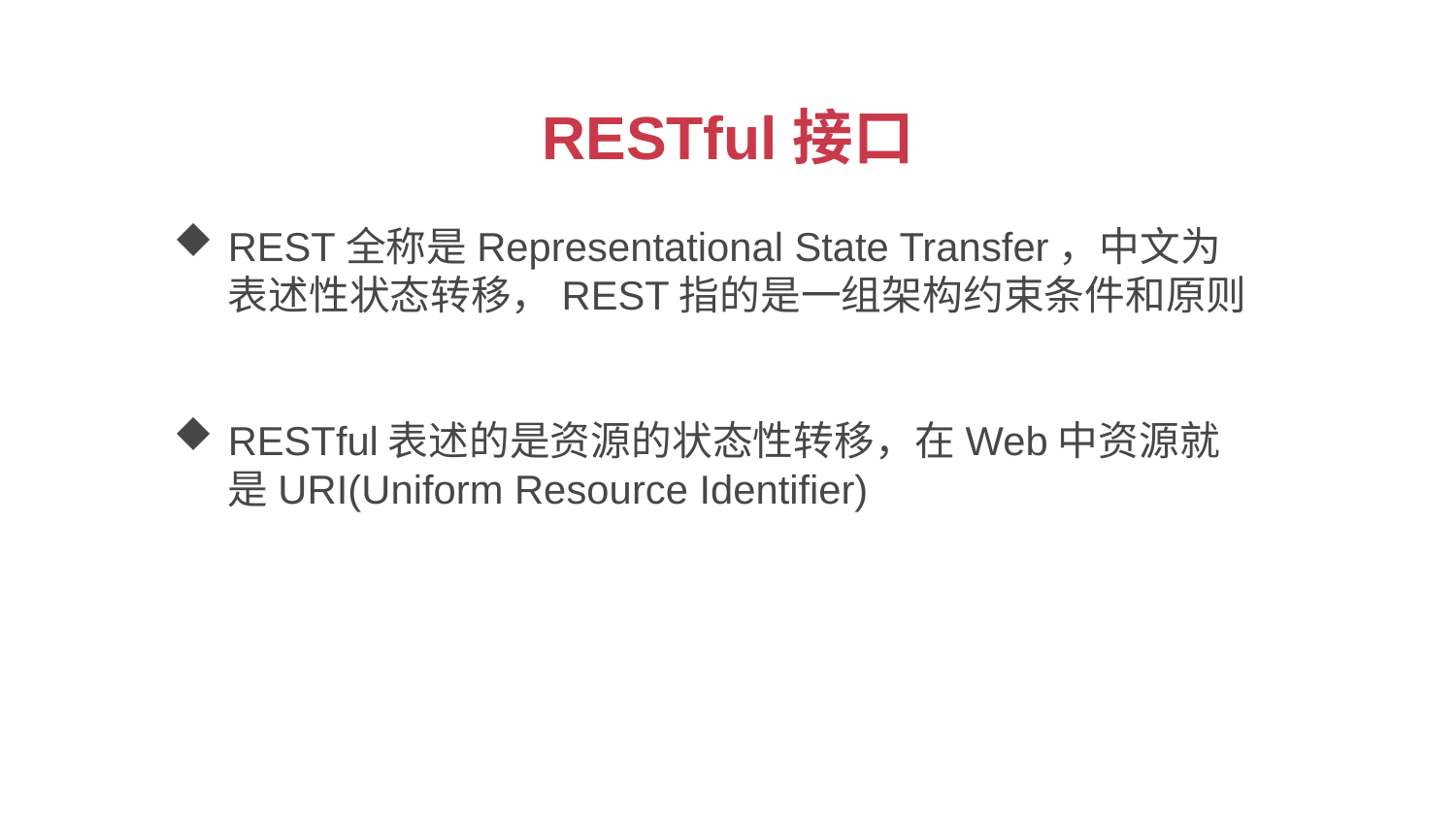

RESTful接口
REST全称是Representational State Transfer，中文为表述性状态转移，REST指的是一组架构约束条件和原则
RESTful表述的是资源的状态性转移，在Web中资源就是URI(Uniform Resource Identifier)